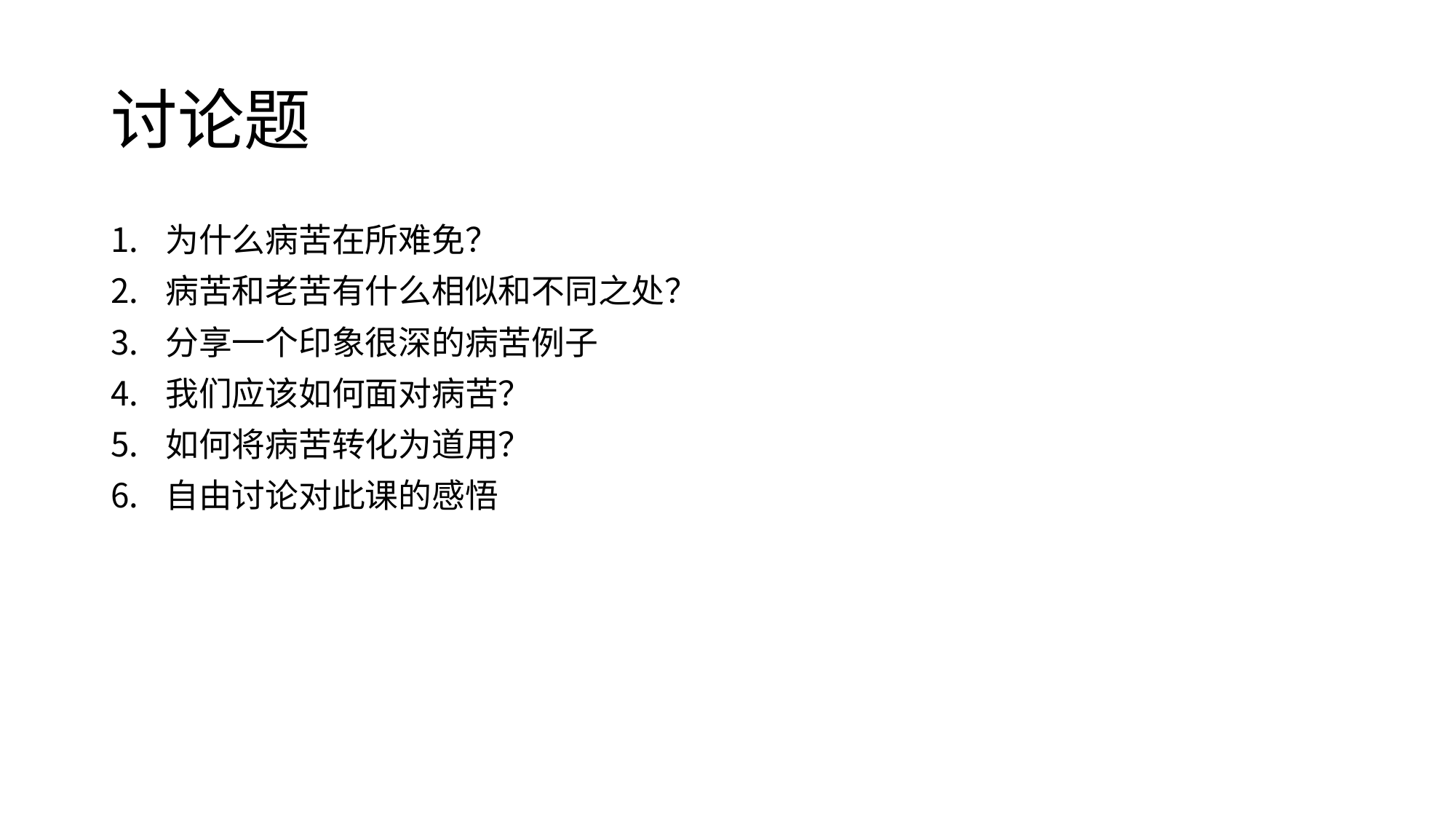

# 讨论题
为什么病苦在所难免？
病苦和老苦有什么相似和不同之处？
分享一个印象很深的病苦例子
我们应该如何面对病苦？
如何将病苦转化为道用？
自由讨论对此课的感悟